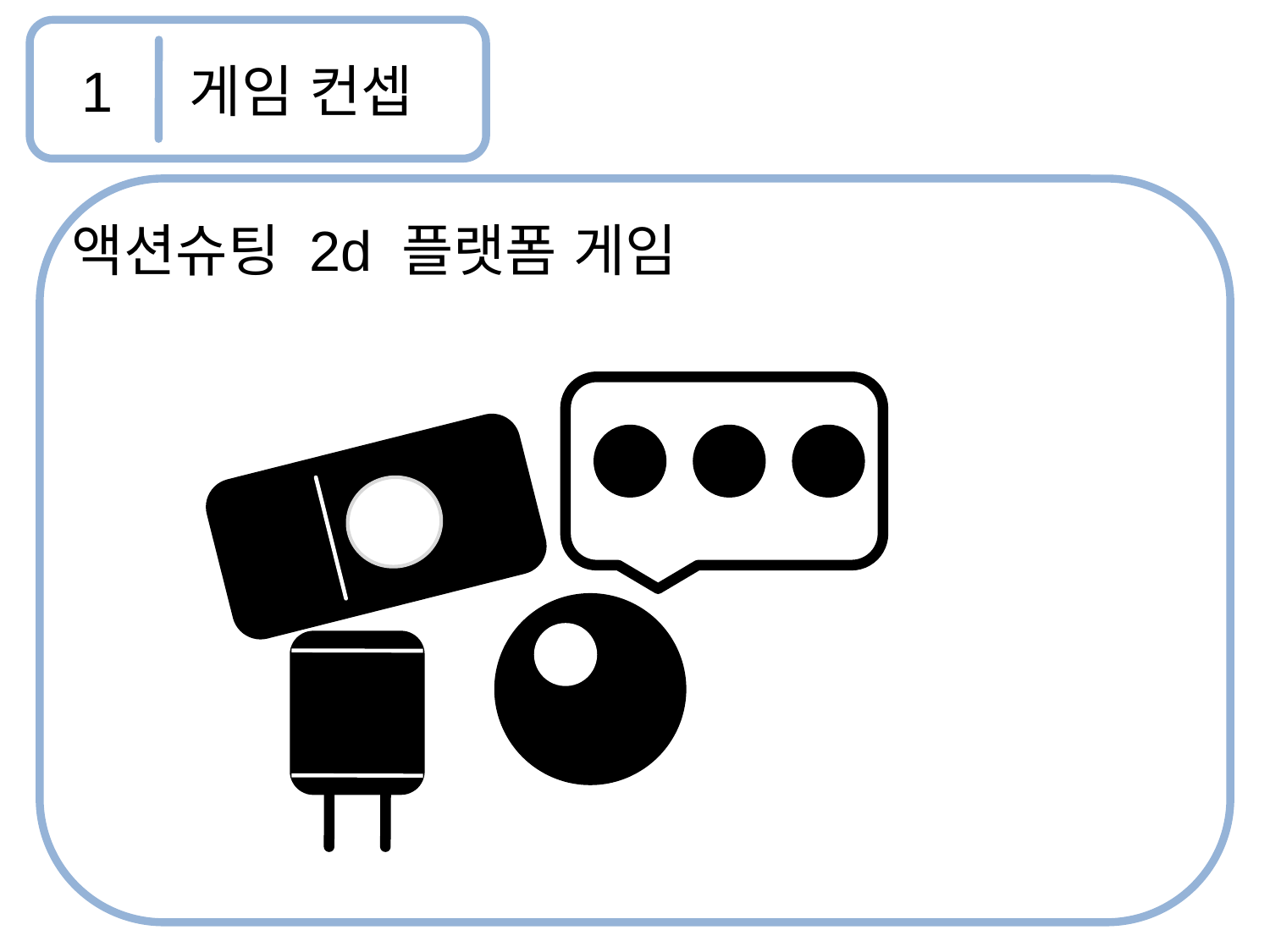

1    게임 컨셉

액션슈팅 2d 플랫폼 게임